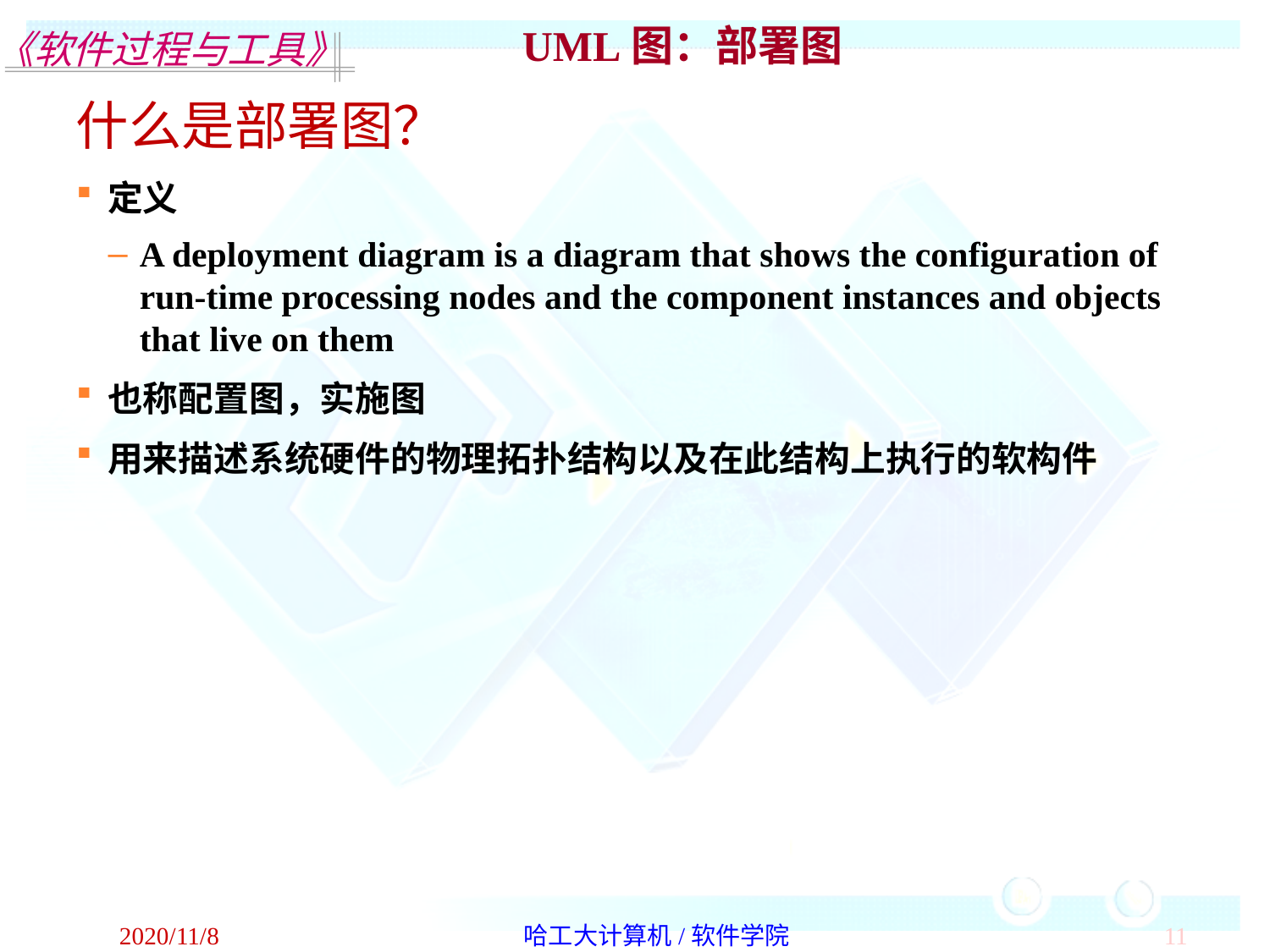

UML图：部署图
什么是部署图？
定义
A deployment diagram is a diagram that shows the configuration of run-time processing nodes and the component instances and objects that live on them
也称配置图，实施图
用来描述系统硬件的物理拓扑结构以及在此结构上执行的软构件